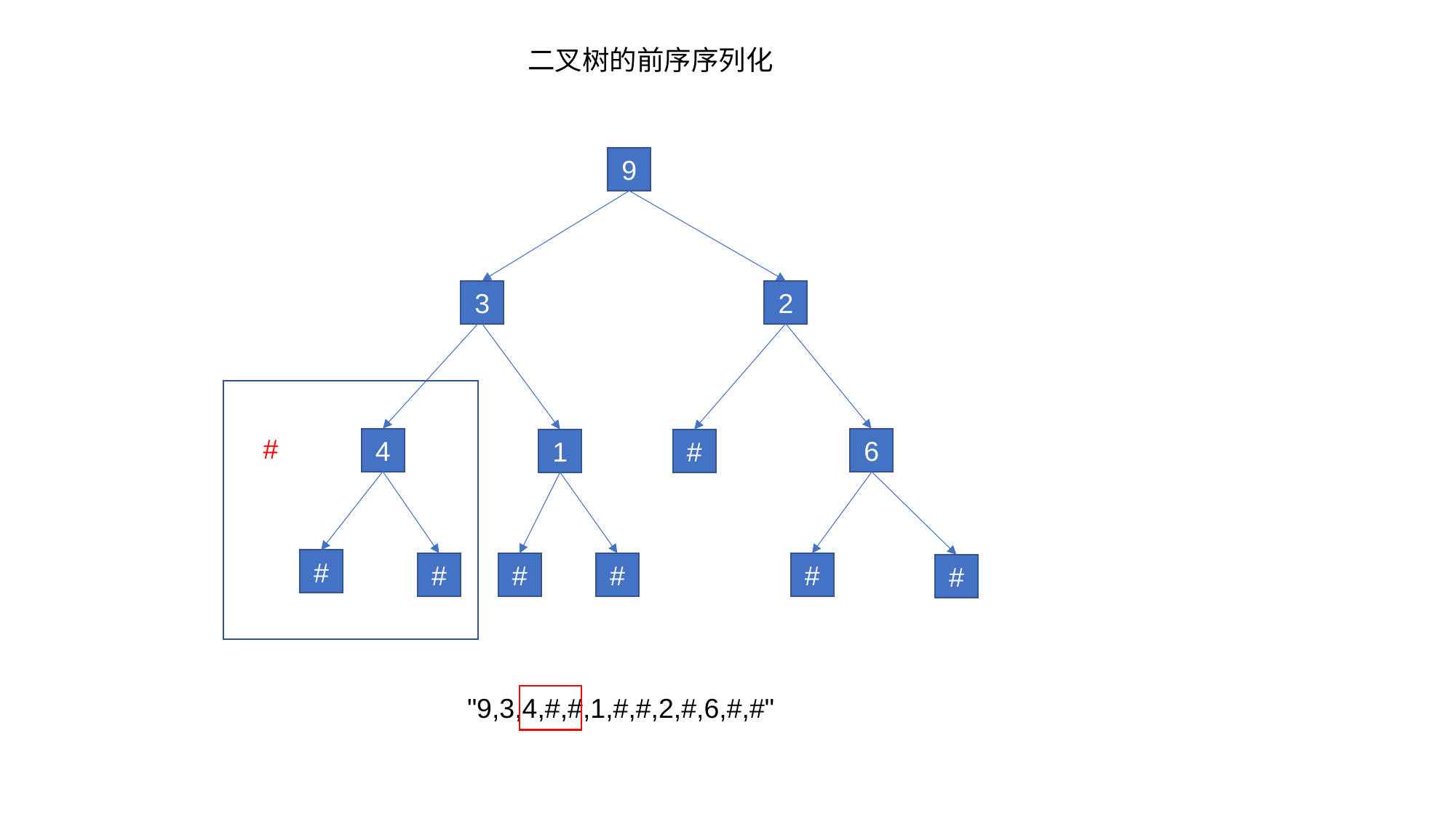

二叉树的前序序列化
9
3
2

#
4
6
1
#
#
#
#
#
#
#
"9,3,4,#,#,1,#,#,2,#,6,#,#"